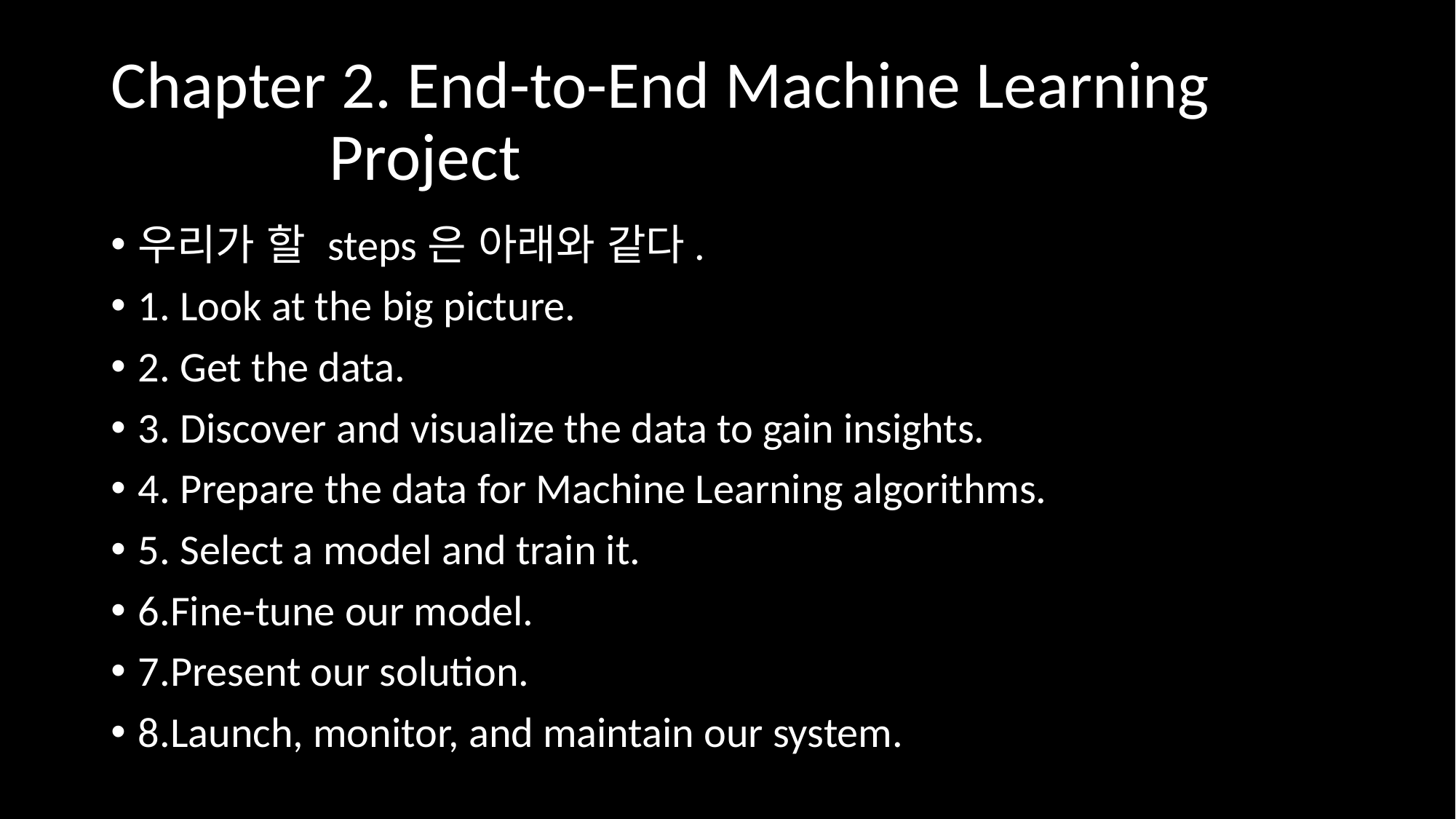

# Chapter 2. End-to-End Machine Learning 			Project
우리가 할 steps은 아래와 같다.
1. Look at the big picture.
2. Get the data.
3. Discover and visualize the data to gain insights.
4. Prepare the data for Machine Learning algorithms.
5. Select a model and train it.
6.Fine-tune our model.
7.Present our solution.
8.Launch, monitor, and maintain our system.